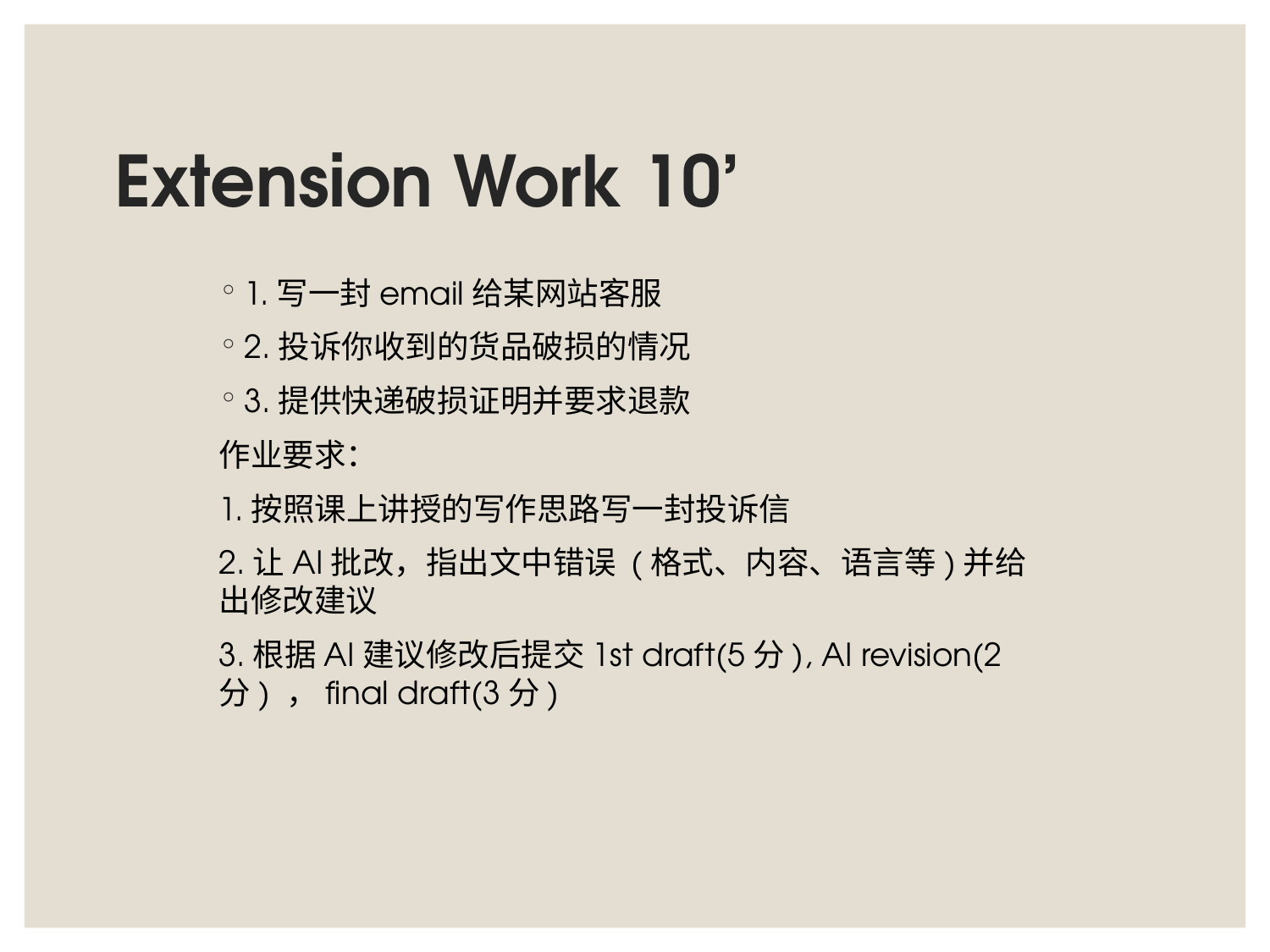

# Extension Work 10’
1.写一封email给某网站客服
2.投诉你收到的货品破损的情况
3.提供快递破损证明并要求退款
作业要求：
1.按照课上讲授的写作思路写一封投诉信
2.让AI批改，指出文中错误 (格式、内容、语言等)并给出修改建议
3.根据AI建议修改后提交1st draft(5分), AI revision(2分) ，final draft(3分)